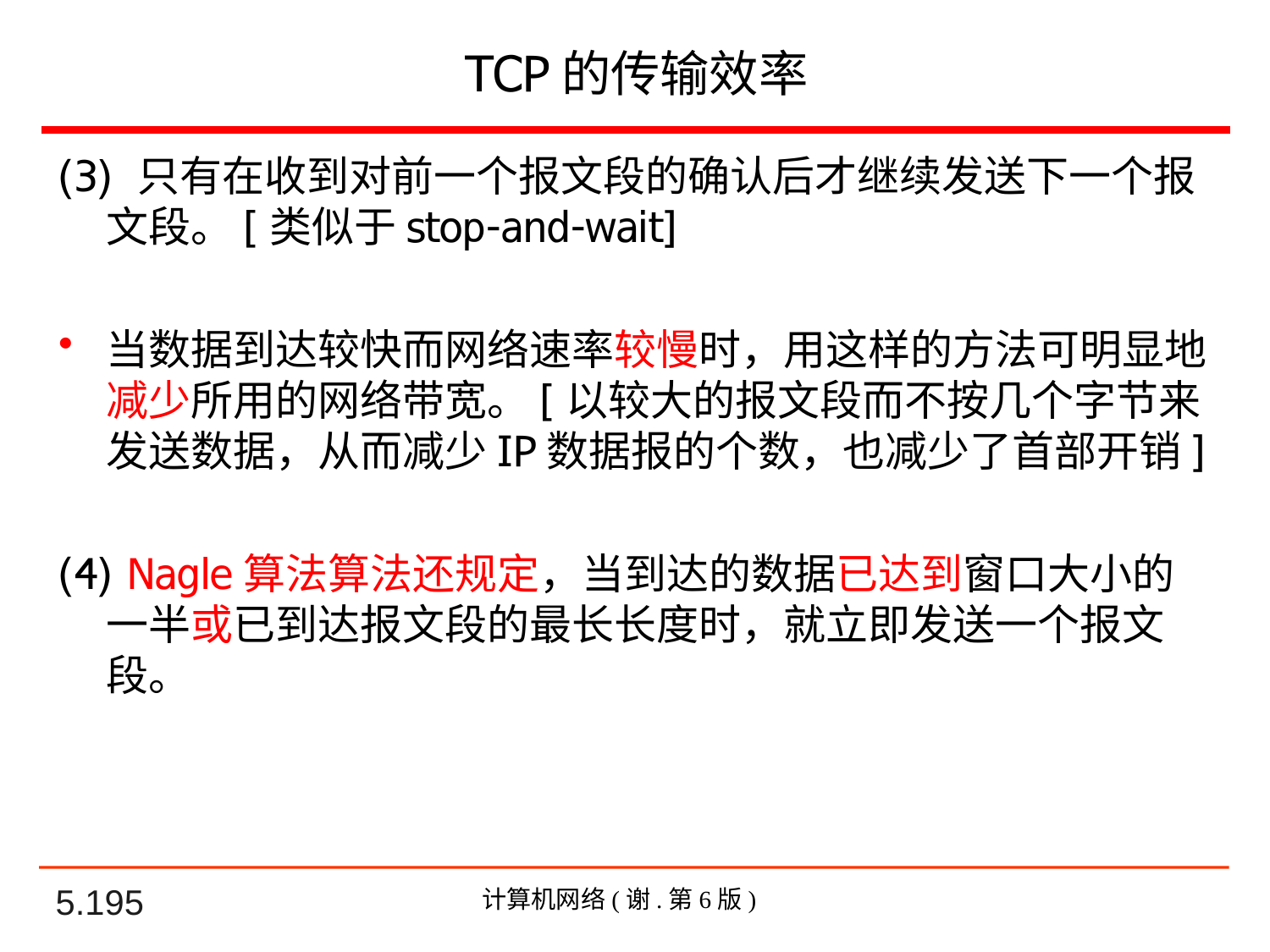

# TCP的传输效率
(3) 只有在收到对前一个报文段的确认后才继续发送下一个报文段。[类似于stop-and-wait]

当数据到达较快而网络速率较慢时，用这样的方法可明显地减少所用的网络带宽。[以较大的报文段而不按几个字节来发送数据，从而减少IP数据报的个数，也减少了首部开销]

(4) Nagle算法算法还规定，当到达的数据已达到窗口大小的一半或已到达报文段的最长长度时，就立即发送一个报文段。